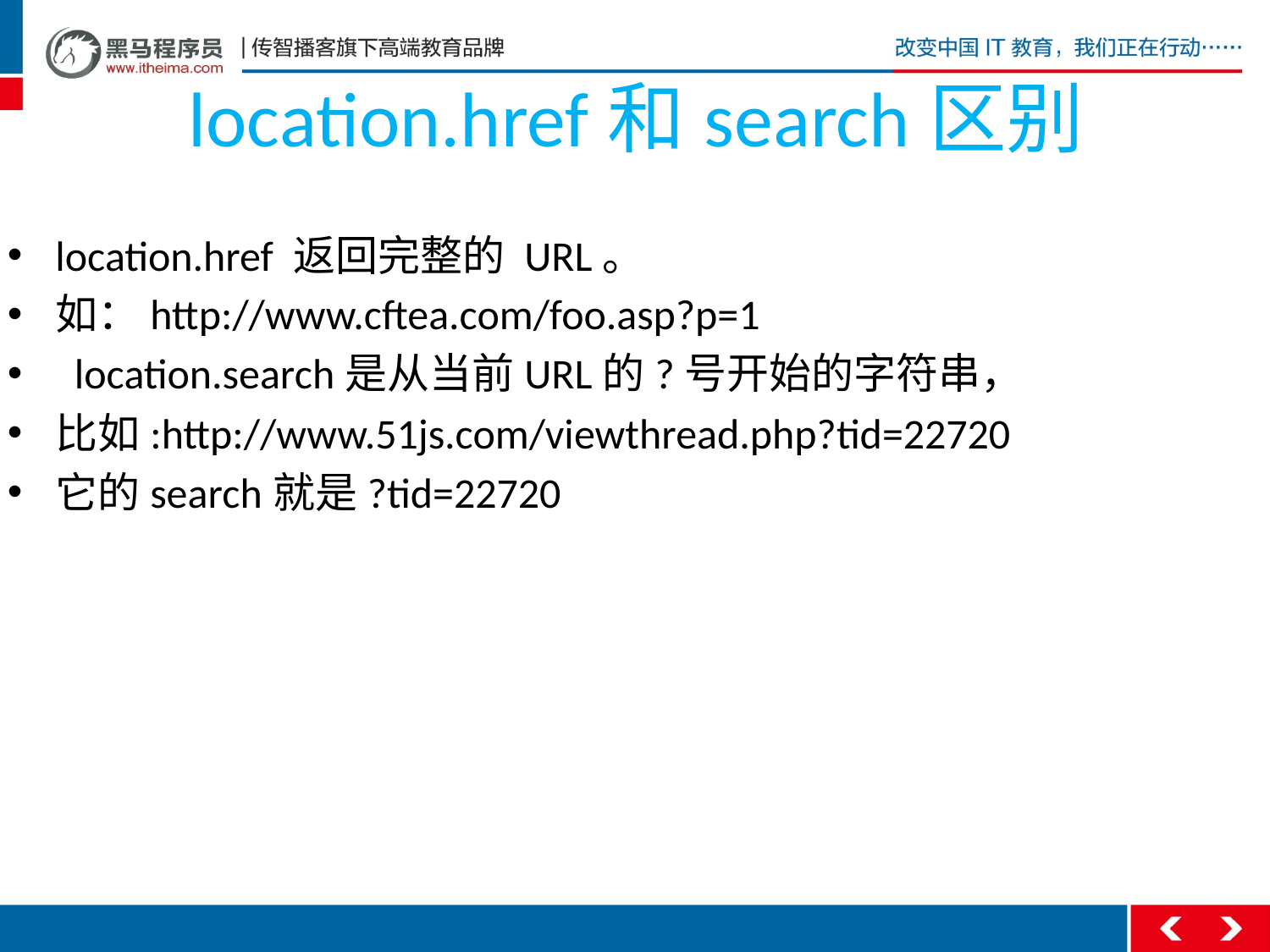

# location.href和search区别
location.href 返回完整的 URL。
如：http://www.cftea.com/foo.asp?p=1
  location.search是从当前URL的?号开始的字符串，
比如:http://www.51js.com/viewthread.php?tid=22720
它的search就是?tid=22720